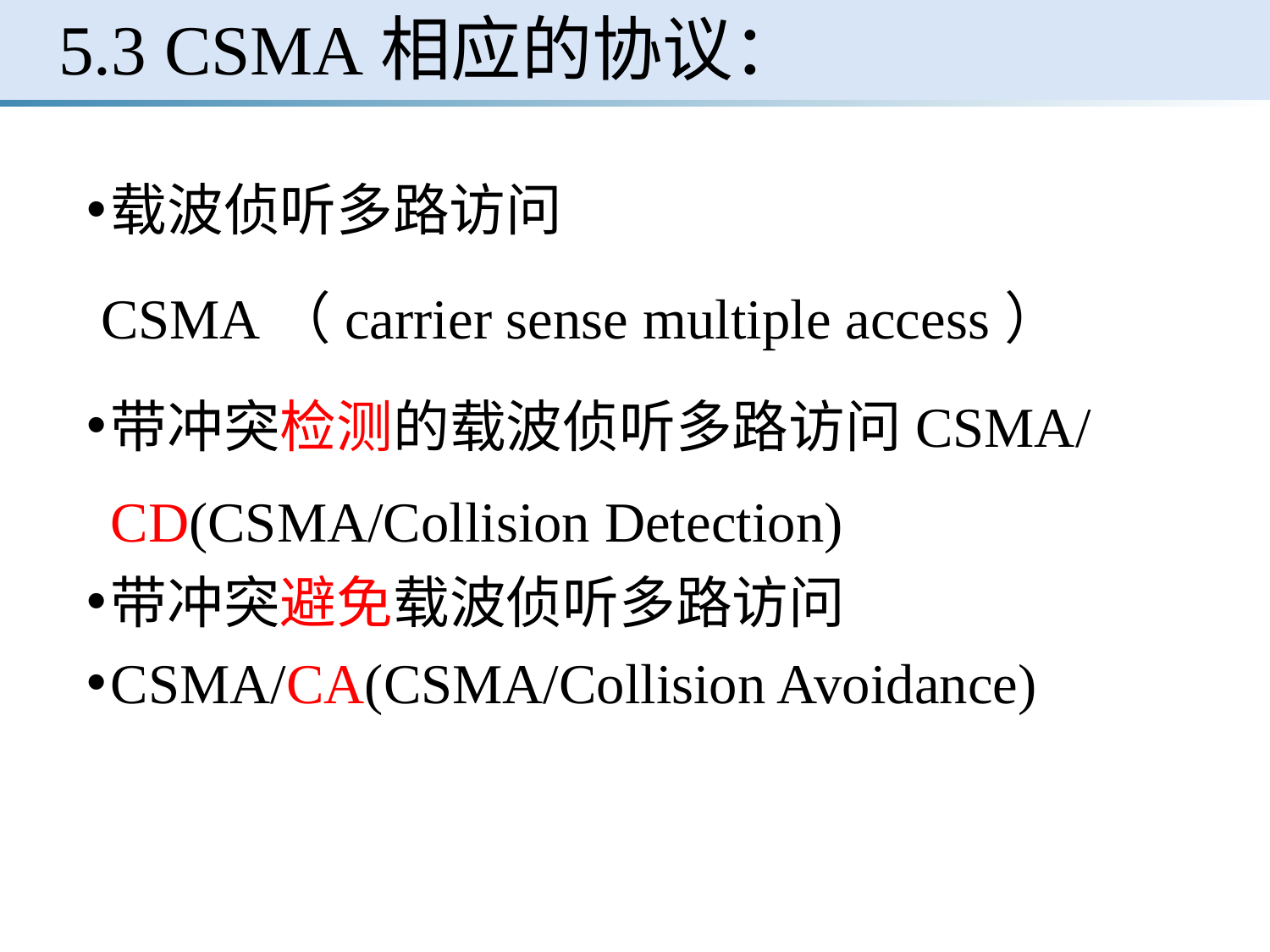

# 5.3 CSMA相应的协议：
载波侦听多路访问
 CSMA（carrier sense multiple access）
带冲突检测的载波侦听多路访问CSMA/CD(CSMA/Collision Detection)
带冲突避免载波侦听多路访问
CSMA/CA(CSMA/Collision Avoidance)